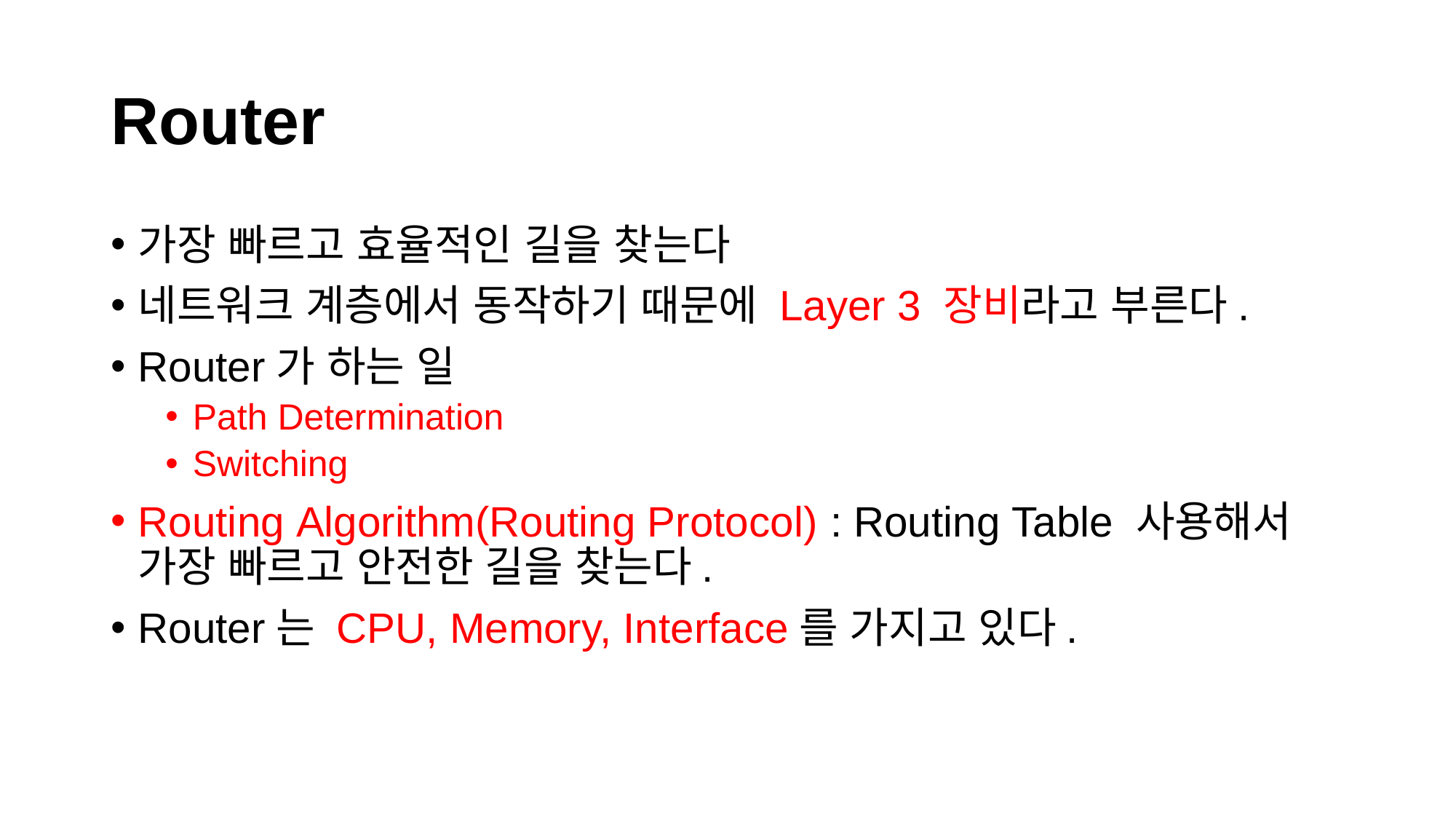

# Router
가장 빠르고 효율적인 길을 찾는다
네트워크 계층에서 동작하기 때문에 Layer 3 장비라고 부른다.
Router가 하는 일
Path Determination
Switching
Routing Algorithm(Routing Protocol) : Routing Table 사용해서 가장 빠르고 안전한 길을 찾는다.
Router는 CPU, Memory, Interface를 가지고 있다.